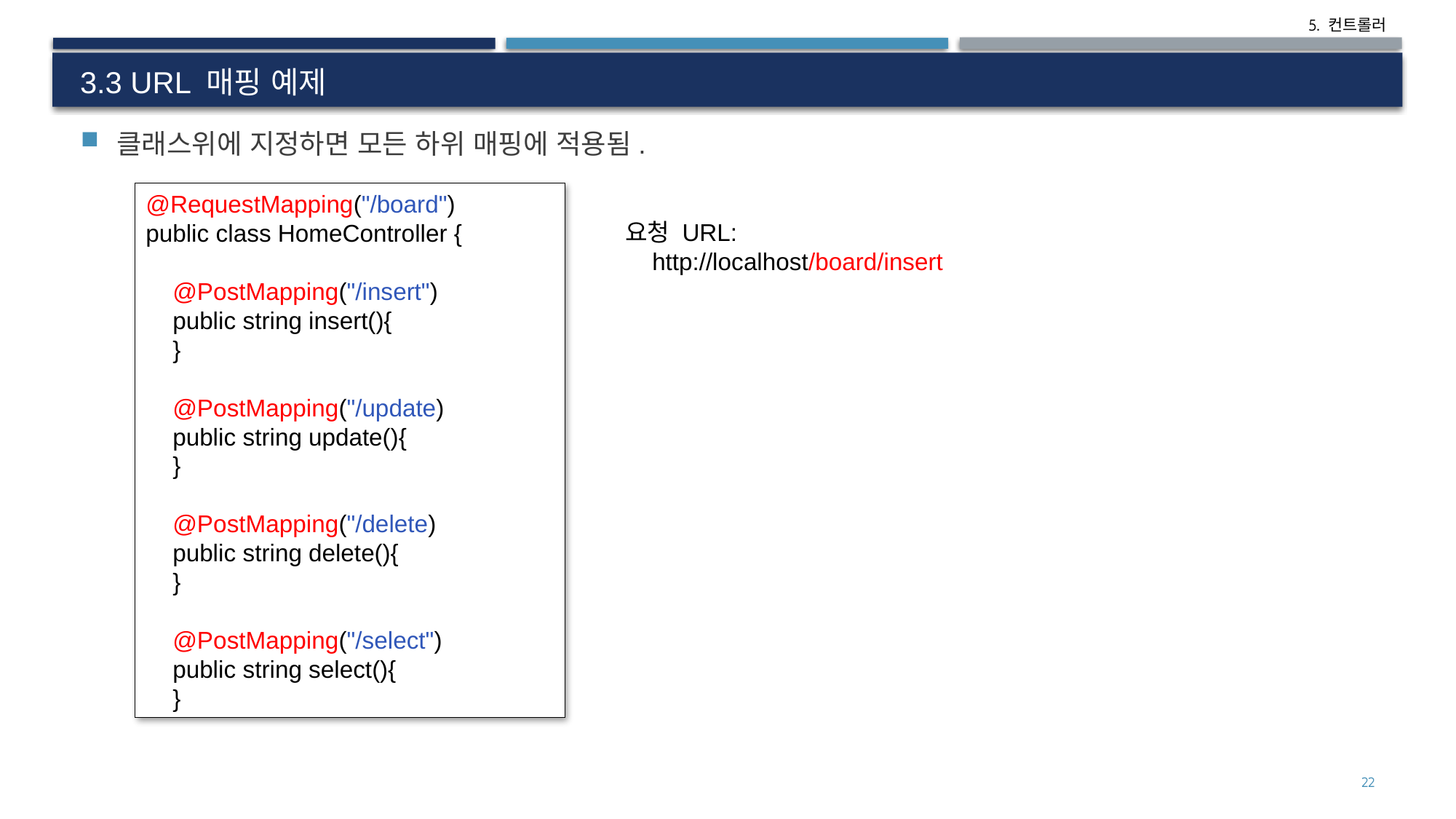

# 3.3 URL 매핑 예제
클래스위에 지정하면 모든 하위 매핑에 적용됨.
@RequestMapping("/board")
public class HomeController {

    @PostMapping("/insert")
    public string insert(){
    }

    @PostMapping("/update)
    public string update(){
    }

    @PostMapping("/delete)
    public string delete(){
    }

    @PostMapping("/select")
    public string select(){
    }
요청 URL:
    http://localhost/board/insert
22